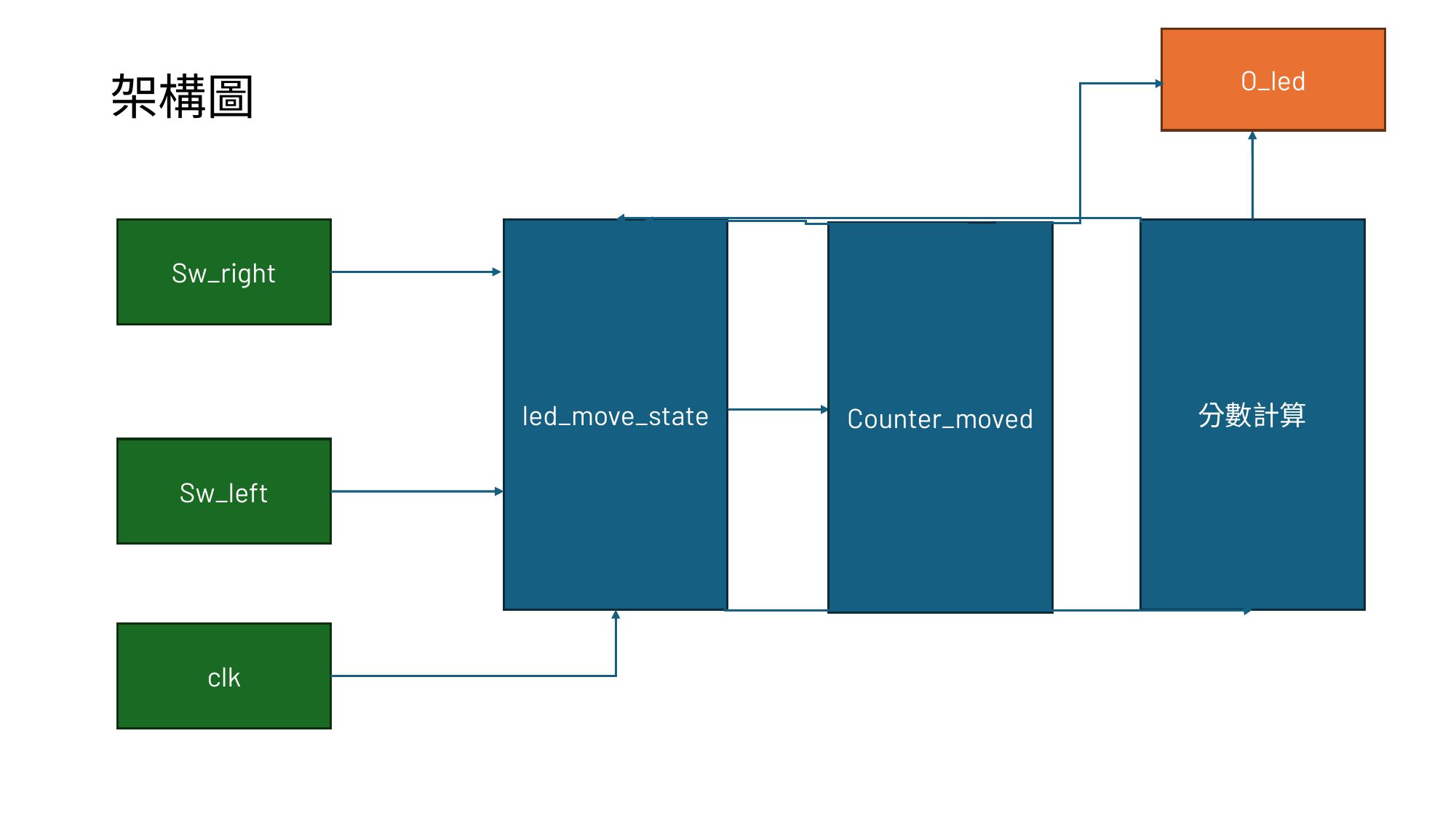

O_led
架構圖
Sw_right
led_move_state
分數計算
Counter_moved
Sw_left
clk